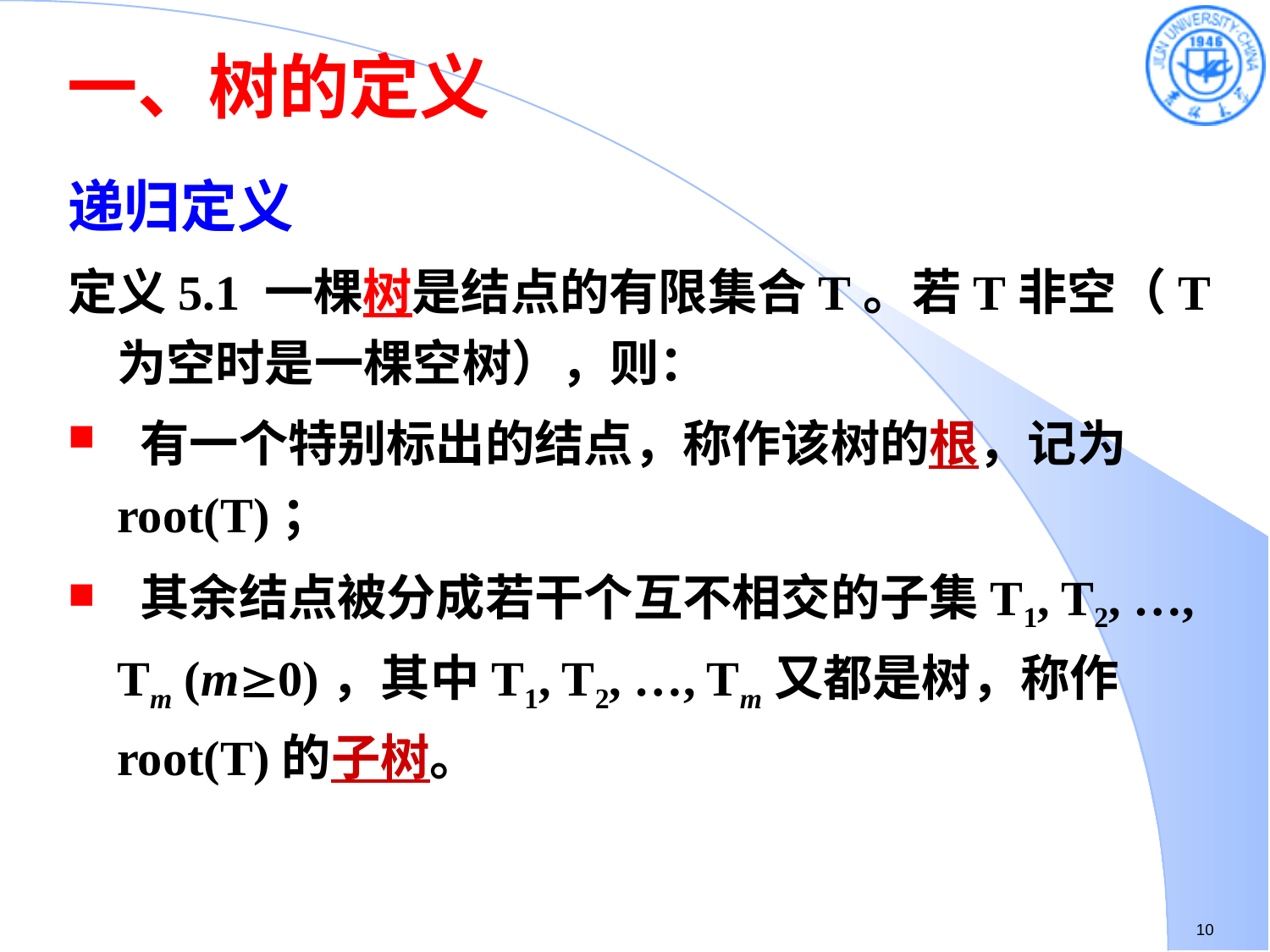

一、树的定义
递归定义
定义5.1 一棵树是结点的有限集合T。若T非空（T为空时是一棵空树），则：
 有一个特别标出的结点，称作该树的根，记为root(T)；
 其余结点被分成若干个互不相交的子集T1, T2, …, Tm (m≥0)，其中T1, T2, …, Tm又都是树，称作root(T)的子树。